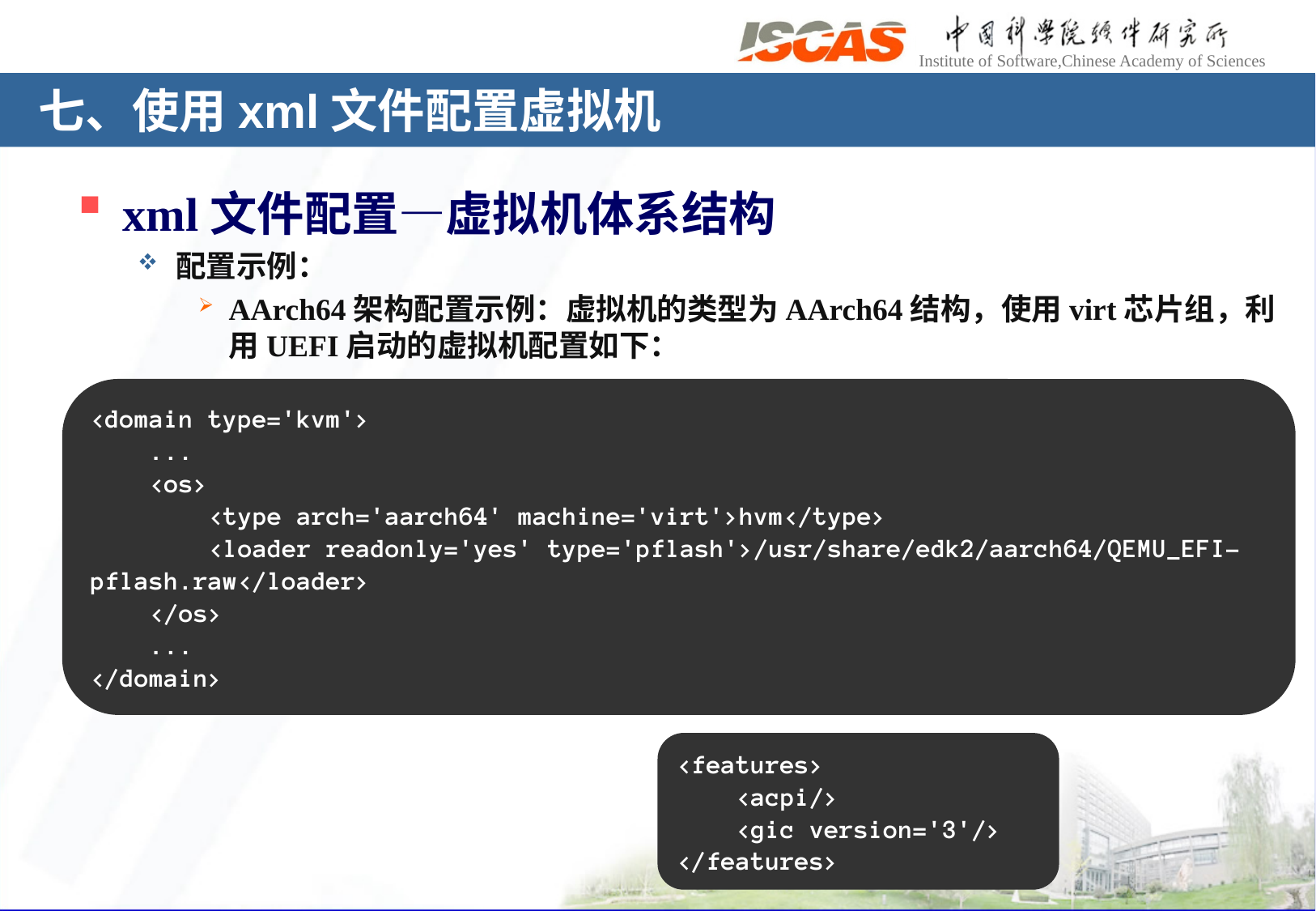

# 七、使用xml文件配置虚拟机
xml文件配置—虚拟机体系结构
配置示例：
AArch64架构配置示例：虚拟机的类型为AArch64结构，使用virt芯片组，利用UEFI启动的虚拟机配置如下：

为虚拟机配置 ACPI 和
GIC V3 中断控制器特性

<domain type='kvm'>
    ...
    <os>
        <type arch='aarch64' machine='virt'>hvm</type>
        <loader readonly='yes' type='pflash'>/usr/share/edk2/aarch64/QEMU_EFI-pflash.raw</loader>
    </os>
    ...
</domain>
<features>
    <acpi/>
    <gic version='3'/>
</features>